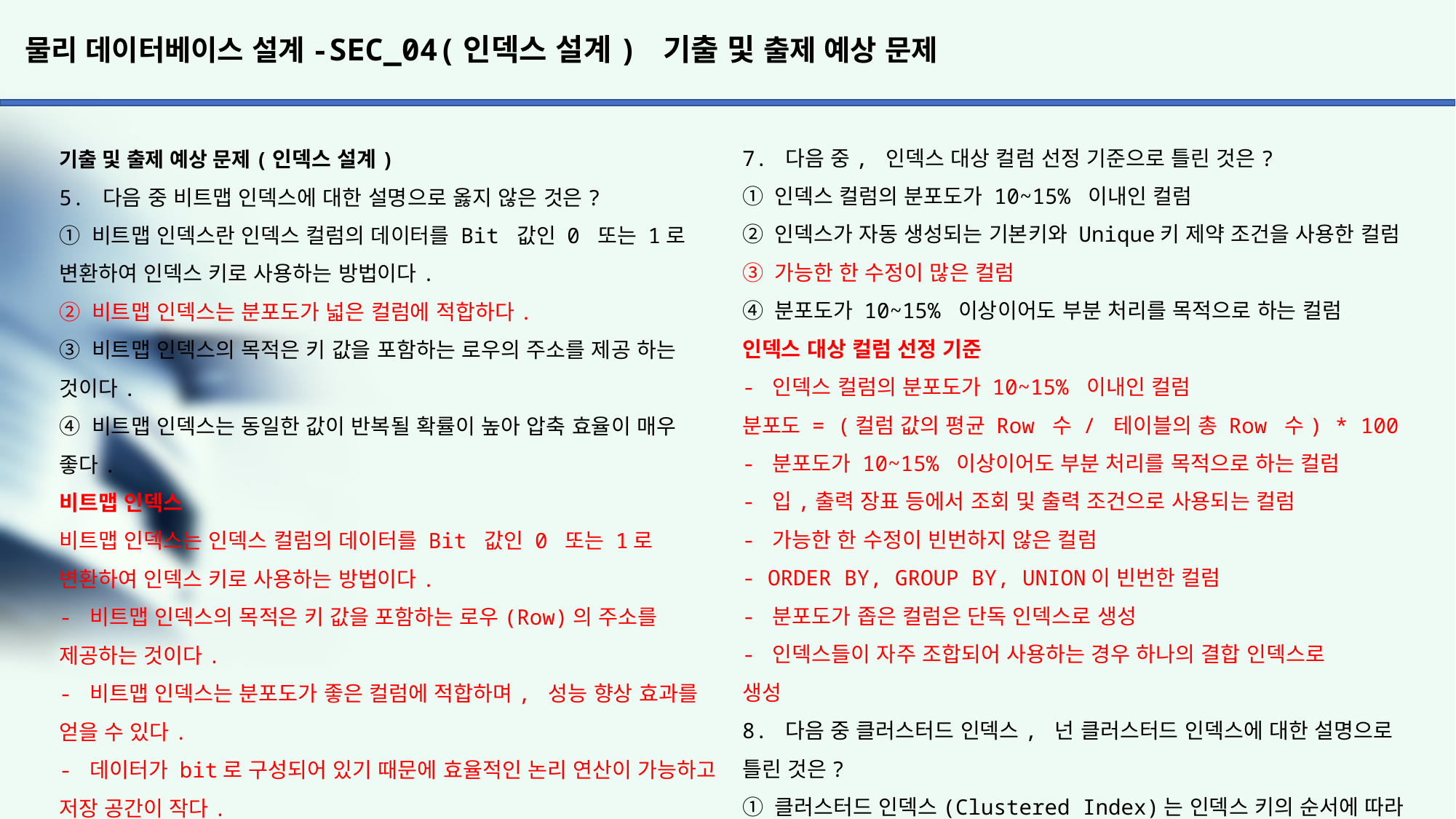

# 물리 데이터베이스 설계-SEC_04(인덱스 설계) 기출 및 출제 예상 문제
7. 다음 중, 인덱스 대상 컬럼 선정 기준으로 틀린 것은?
① 인덱스 컬럼의 분포도가 10~15% 이내인 컬럼
② 인덱스가 자동 생성되는 기본키와 Unique키 제약 조건을 사용한 컬럼
③ 가능한 한 수정이 많은 컬럼
④ 분포도가 10~15% 이상이어도 부분 처리를 목적으로 하는 컬럼
인덱스 대상 컬럼 선정 기준
- 인덱스 컬럼의 분포도가 10~15% 이내인 컬럼
분포도 = (컬럼 값의 평균 Row 수 / 테이블의 총 Row 수) * 100
- 분포도가 10~15% 이상이어도 부분 처리를 목적으로 하는 컬럼
- 입,출력 장표 등에서 조회 및 출력 조건으로 사용되는 컬럼
- 가능한 한 수정이 빈번하지 않은 컬럼
- ORDER BY, GROUP BY, UNION이 빈번한 컬럼
- 분포도가 좁은 컬럼은 단독 인덱스로 생성
- 인덱스들이 자주 조합되어 사용하는 경우 하나의 결합 인덱스로
생성
8. 다음 중 클러스터드 인덱스, 넌 클러스터드 인덱스에 대한 설명으로
틀린 것은?
① 클러스터드 인덱스(Clustered Index)는 인덱스 키의 순서에 따라 데이터가 정렬되어 저장되는 방식이다.
② 클러스터드 인덱스(Clustered Index)는 실제 데이터가 순서대로 저장되어 있어 인덱스를 검색하지 않아도 원하는 데이터를 빠르게 찾을 수 있다.
③ 넌 클러스터드 인덱스는 인덱스의 키 값만 정렬되어 있을 뿐 실제 데이터는 정렬되지 않는 방식이다.
④ 넌 클러스터드 인덱스는 데이터를 검색하기 위해서는 먼저 인덱스를 검색하여 실제 데이터의 위치를 확인해야 하므로 클러스터드 인덱스에 비해 검색 속도가 향상된다.
클러스터드 인덱스 / 넌 클러스터드 인덱스
1. 클러스터드 인덱스
- 인덱스 키의 순서에 따라 데이터가 정렬되어 있는 방식이다.
- 실제 데이터가 순서대로 저장되어 있어 인덱스를 검색하지 않아도 원하는 데이터를 빠르게 찾을 수 있다.
- 데이터 삽입, 삭제 발생 시 순서를 유지하기 위해서 데이터를 재정렬 해야 한다.
- 하나의 테이블에는 하나의 인덱스만 생성할 수 있다.
2. 넌 클러스터드 인덱스
- 인덱스의 키 값만 정렬되어 있을 뿐 실제 데이터는 정렬되지 않는 방식이다.
- 데이터를 검색하기 위해서는 먼저 인덱스를 검색하여 실제 데이터의 위치를 확인해야 하므로 클러스터드 인덱스에 비해 검색 속도가 떨어진다.
- 한 개의 테이블에 여러 개의 인덱스를 만들 수 있다.
기출 및 출제 예상 문제(인덱스 설계)
5. 다음 중 비트맵 인덱스에 대한 설명으로 옳지 않은 것은?
① 비트맵 인덱스란 인덱스 컬럼의 데이터를 Bit 값인 0 또는 1로
변환하여 인덱스 키로 사용하는 방법이다.
② 비트맵 인덱스는 분포도가 넓은 컬럼에 적합하다.
③ 비트맵 인덱스의 목적은 키 값을 포함하는 로우의 주소를 제공 하는 것이다.
④ 비트맵 인덱스는 동일한 값이 반복될 확률이 높아 압축 효율이 매우 좋다.
비트맵 인덱스
비트맵 인덱스는 인덱스 컬럼의 데이터를 Bit 값인 0 또는 1로 변환하여 인덱스 키로 사용하는 방법이다.
- 비트맵 인덱스의 목적은 키 값을 포함하는 로우(Row)의 주소를 제공하는 것이다.
- 비트맵 인덱스는 분포도가 좋은 컬럼에 적합하며, 성능 향상 효과를 얻을 수 있다.
- 데이터가 bit로 구성되어 있기 때문에 효율적인 논리 연산이 가능하고 저장 공간이 작다.
- 비트맵 인덱스는 다중 조건을 만족하는 튜플의 개수 계산에 적합하다.
- 비트맵 인덱스는 동일한 값이 반복되는 경우가 많아 압축 효율이 좋다.
6. 데이터베이스의 인덱스와 관련한 설명으로 틀린 것은?
① 문헌의 색인, 사전과 같이 데이터를 쉽고 빠르게 찾을 수 있도록 만든 데이터 구조이다.
② 테이블에 붙여진 색인으로 데이터 검색 시 처리속도 향상에 도움이 된다.
③ 인덱스의 추가, 삭제 명령어는 각각 ADD, DELETE이다.
④ 대부분의 데이터베이스에서 테이블을 삭제하면 인덱스도 같이 삭제된다.
인덱스를 추가하는 명령어는 CREATE, 삭제하는 명령어는 DROP이다.